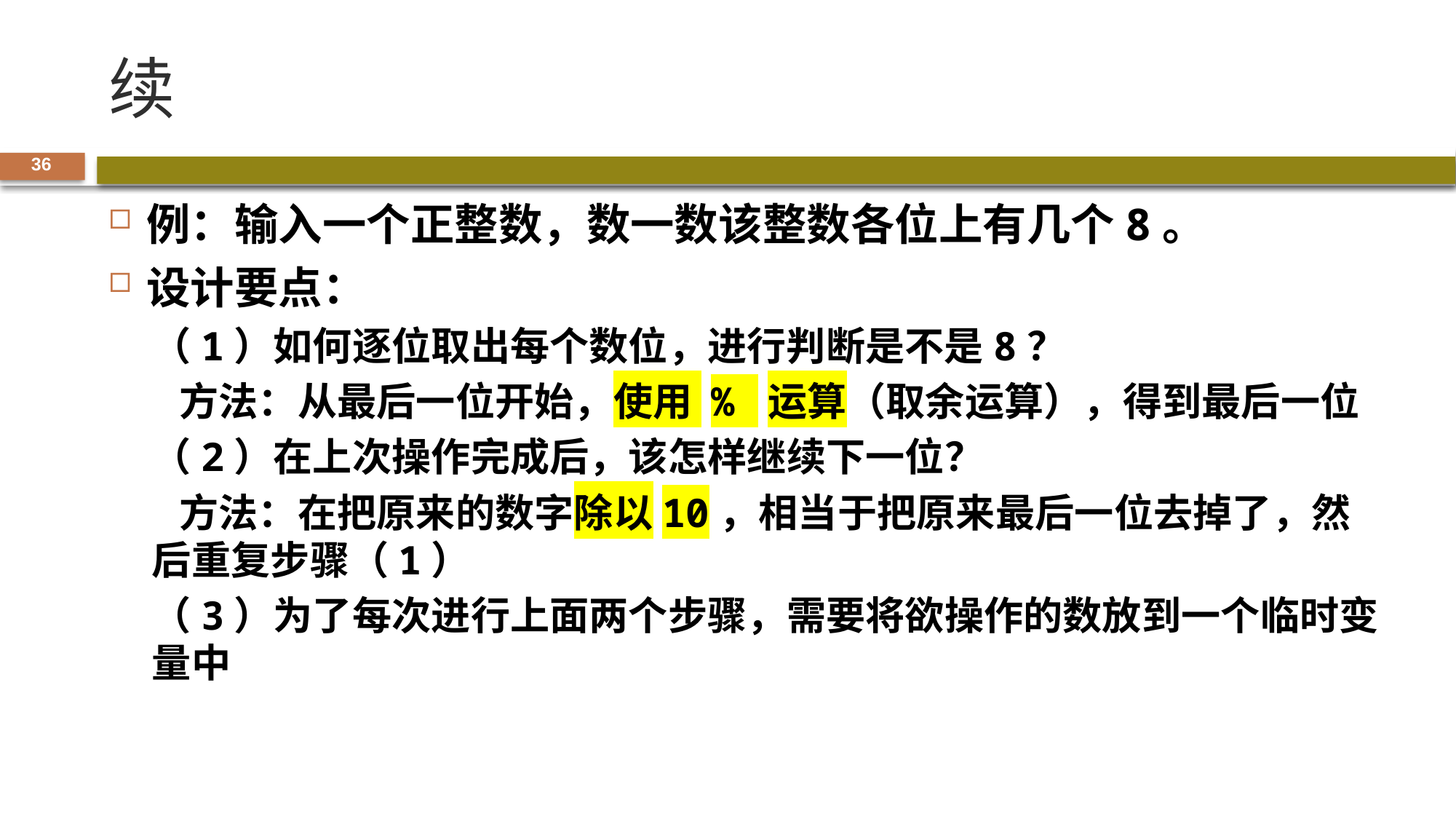

# 续
36
例：输入一个正整数，数一数该整数各位上有几个8。
设计要点：
（1）如何逐位取出每个数位，进行判断是不是8？
  方法：从最后一位开始，使用 % 运算（取余运算），得到最后一位
（2）在上次操作完成后，该怎样继续下一位？
  方法：在把原来的数字除以10，相当于把原来最后一位去掉了，然后重复步骤（1）
（3）为了每次进行上面两个步骤，需要将欲操作的数放到一个临时变量中